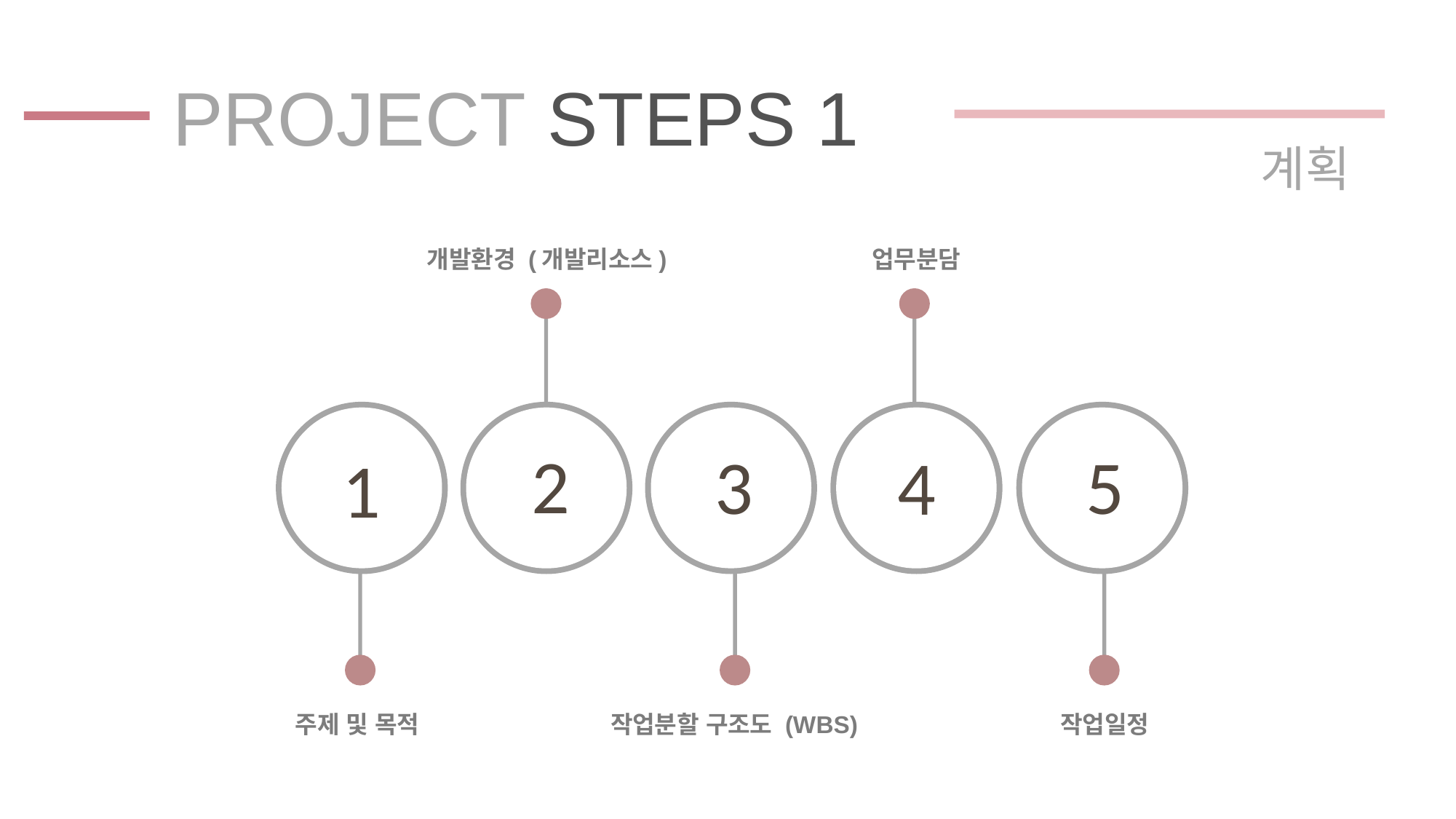

PROJECT STEPS 1
계획
개발환경 (개발리소스)
업무분담

2
3
5
4
1

주제 및 목적
작업분할 구조도 (WBS)
작업일정